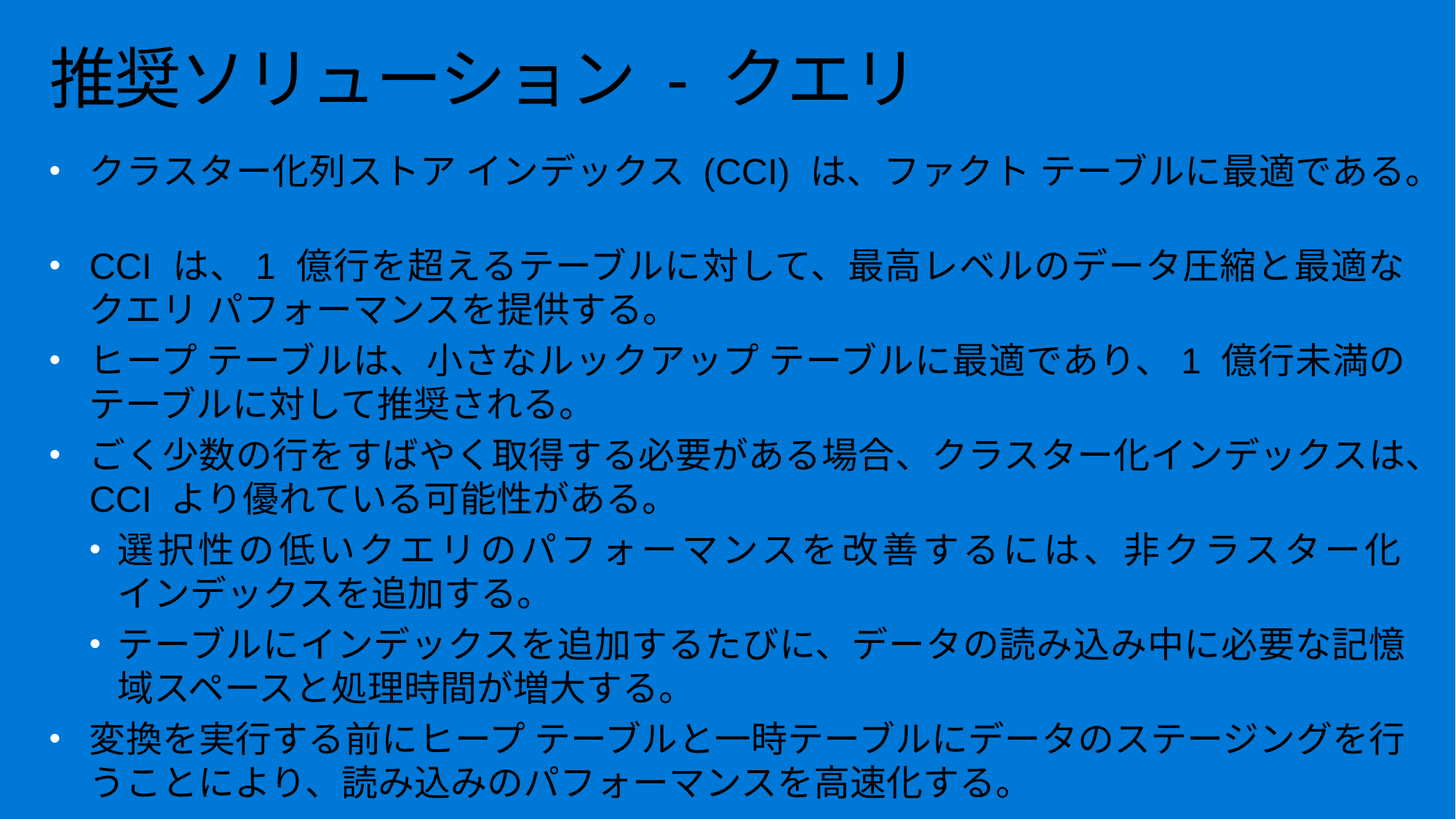

# 推奨ソリューション - クエリ
クラスター化列ストア インデックス (CCI) は、ファクト テーブルに最適である。
CCI は、1 億行を超えるテーブルに対して、最高レベルのデータ圧縮と最適な
クエリ パフォーマンスを提供する。
ヒープ テーブルは、小さなルックアップ テーブルに最適であり、1 億行未満のテーブルに対して推奨される。
ごく少数の行をすばやく取得する必要がある場合、クラスター化インデックスは、CCI より優れている可能性がある。
選択性の低いクエリのパフォーマンスを改善するには、非クラスター化
インデックスを追加する。
テーブルにインデックスを追加するたびに、データの読み込み中に必要な記憶域スペースと処理時間が増大する。
変換を実行する前にヒープ テーブルと一時テーブルにデータのステージングを行うことにより、読み込みのパフォーマンスを高速化する。